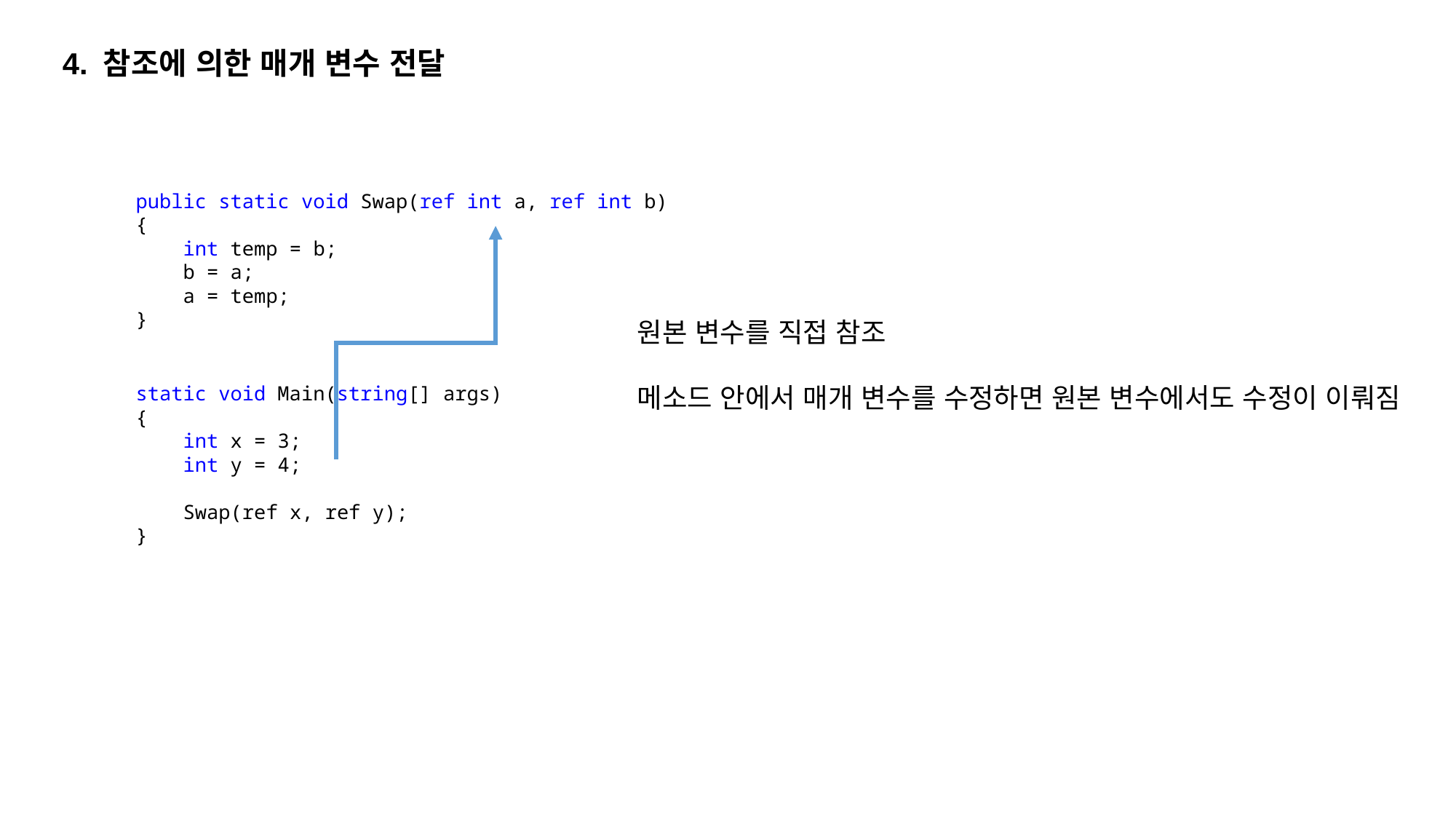

4. 참조에 의한 매개 변수 전달
public static void Swap(ref int a, ref int b)
{
    int temp = b;
    b = a;
    a = temp;
}
static void Main(string[] args)
{
    int x = 3;
    int y = 4;

    Swap(ref x, ref y);
}
원본 변수를 직접 참조

메소드 안에서 매개 변수를 수정하면 원본 변수에서도 수정이 이뤄짐